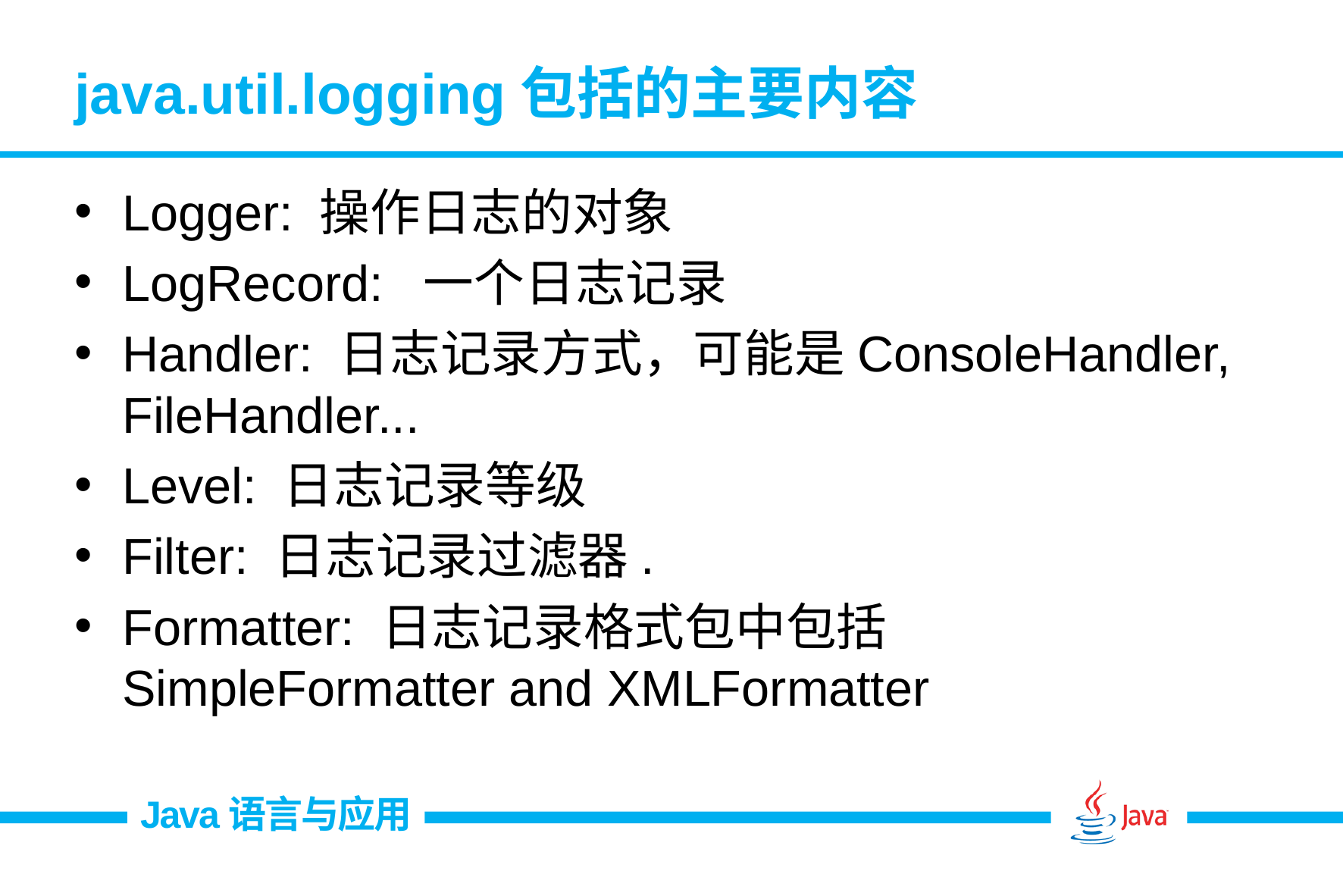

# java.util.logging包括的主要内容
Logger: 操作日志的对象
LogRecord:  一个日志记录
Handler: 日志记录方式，可能是ConsoleHandler, FileHandler...
Level: 日志记录等级
Filter: 日志记录过滤器.
Formatter: 日志记录格式包中包括 SimpleFormatter and XMLFormatter